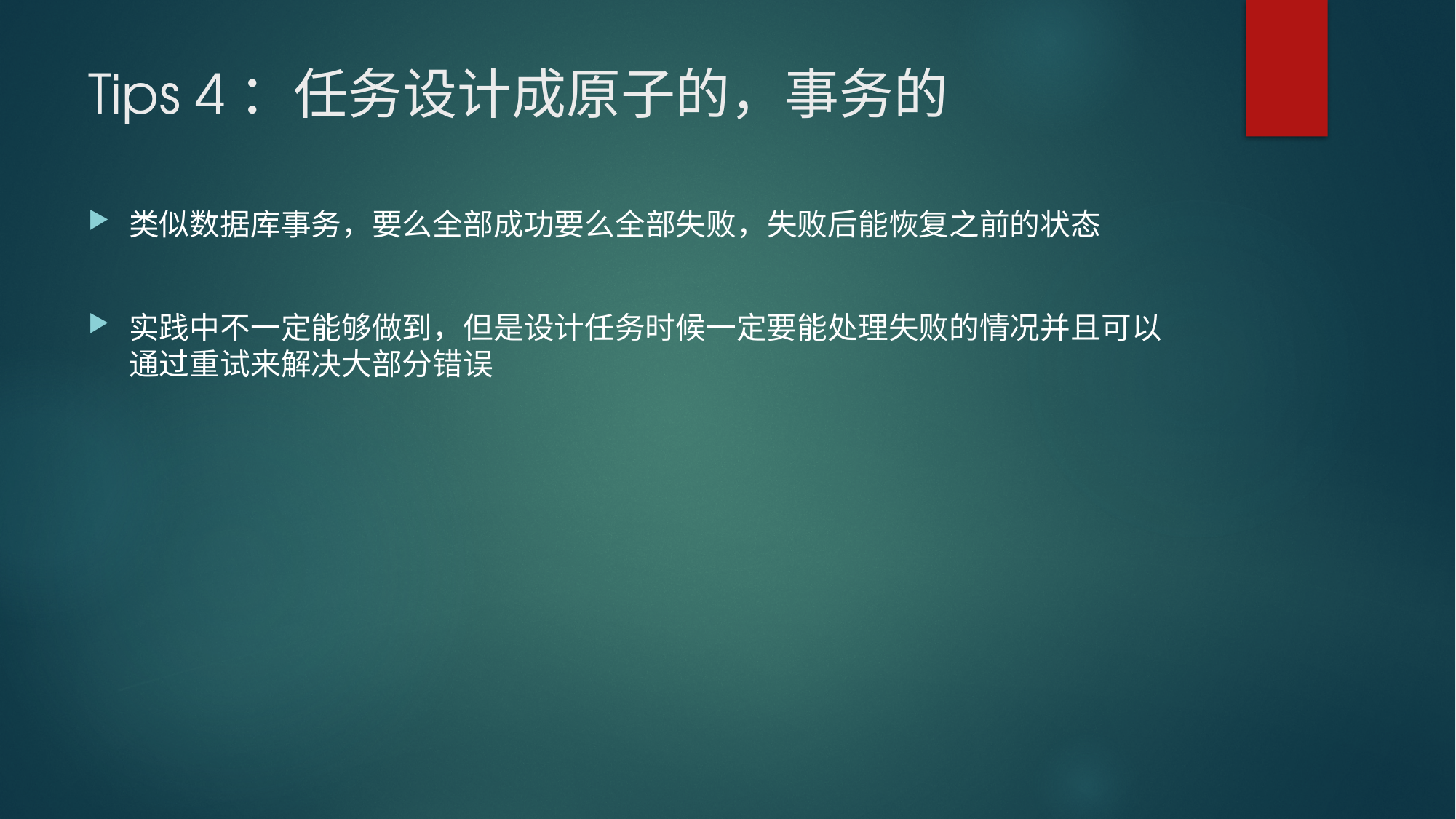

# Tips 4：任务设计成原子的，事务的

类似数据库事务，要么全部成功要么全部失败，失败后能恢复之前的状态

实践中不一定能够做到，但是设计任务时候一定要能处理失败的情况并且可以通过重试来解决大部分错误